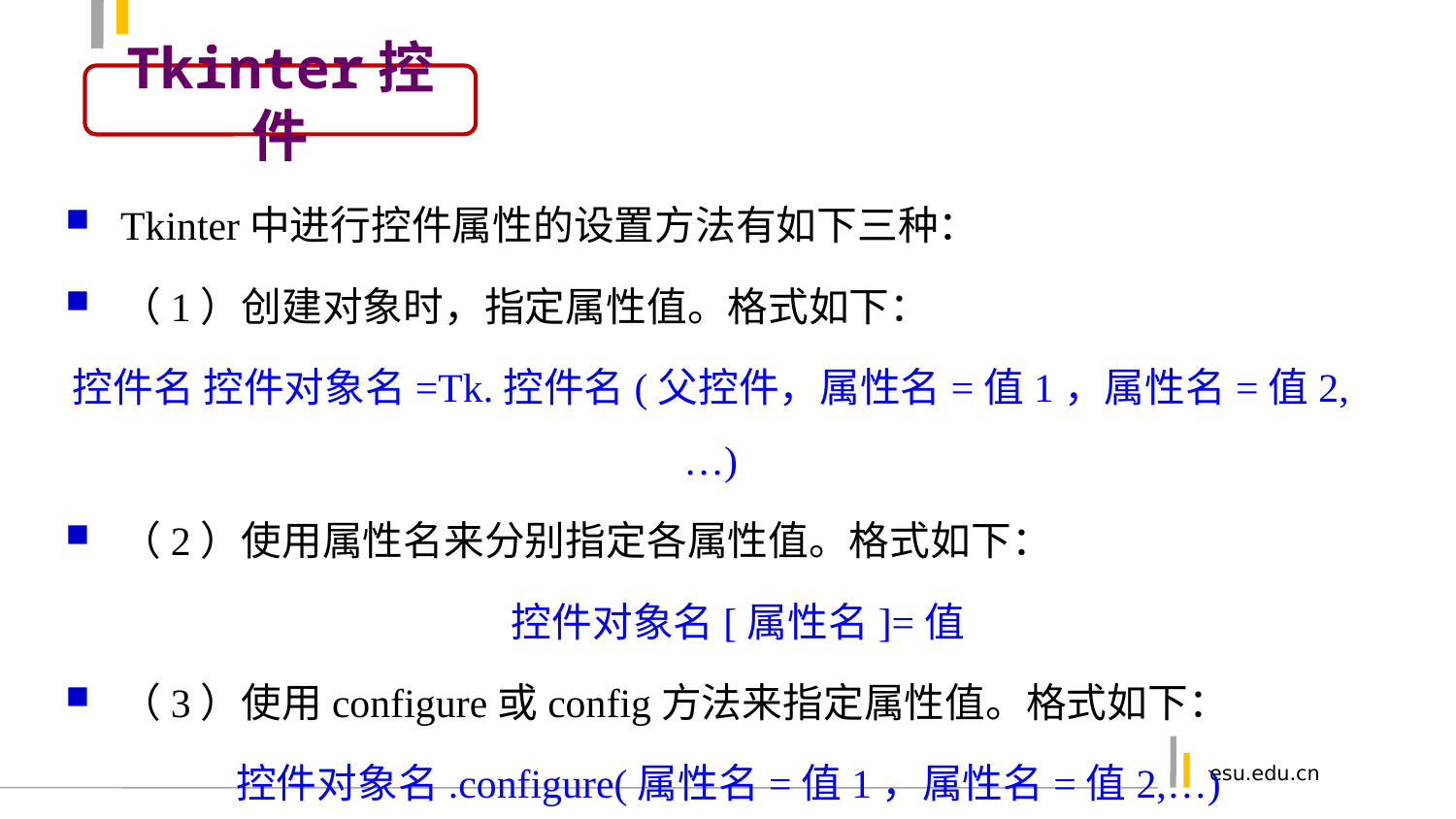

Tkinter控件
Tkinter中进行控件属性的设置方法有如下三种：
（1）创建对象时，指定属性值。格式如下：
控件名 控件对象名=Tk.控件名(父控件，属性名=值1，属性名=值2,…)
（2）使用属性名来分别指定各属性值。格式如下：
     控件对象名[属性名]=值
（3）使用configure或config方法来指定属性值。格式如下：
    控件对象名.configure(属性名=值1，属性名=值2,…)